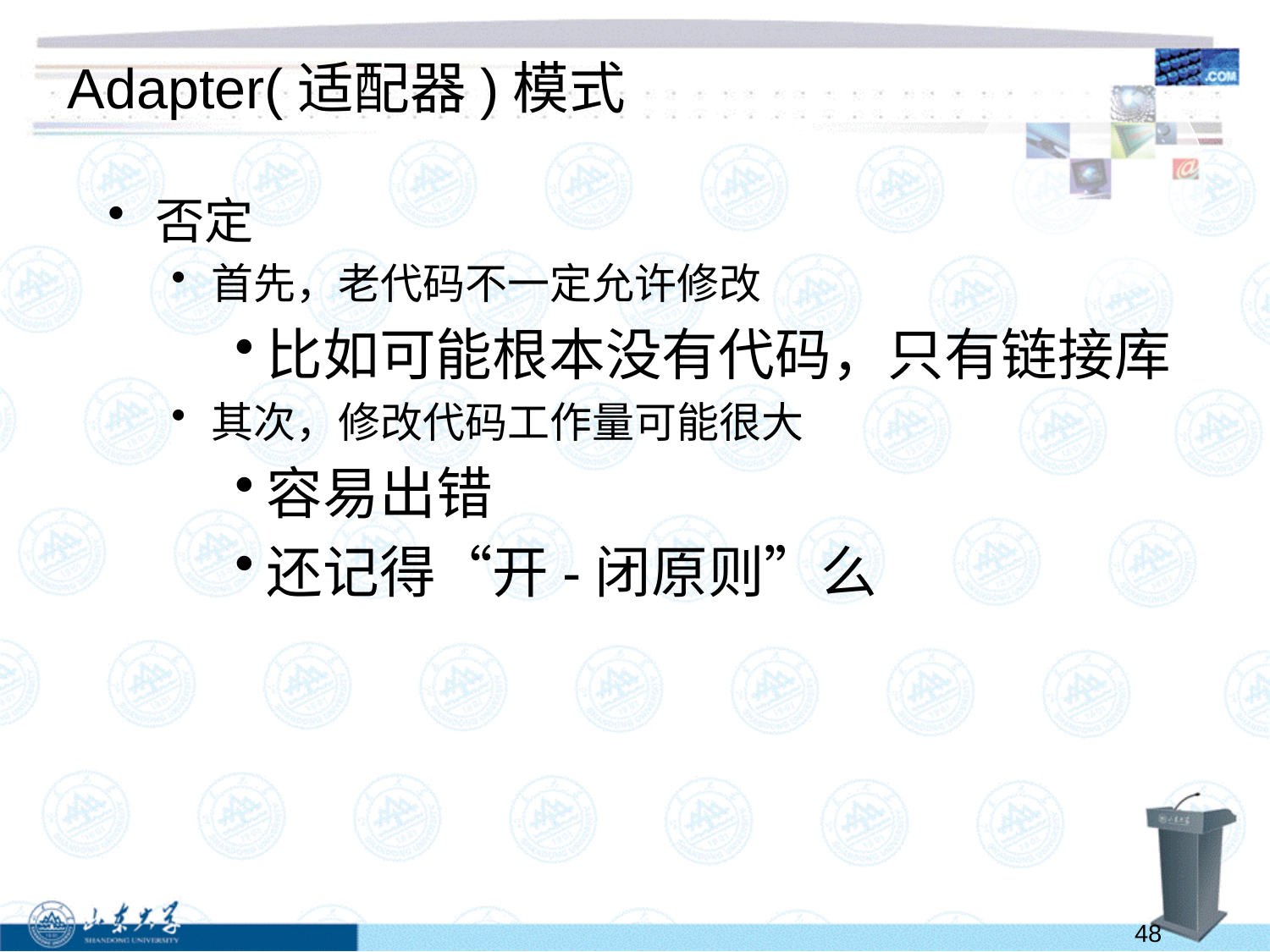

# Adapter(适配器)模式
否定
首先，老代码不一定允许修改
比如可能根本没有代码，只有链接库
其次，修改代码工作量可能很大
容易出错
还记得“开-闭原则”么
48